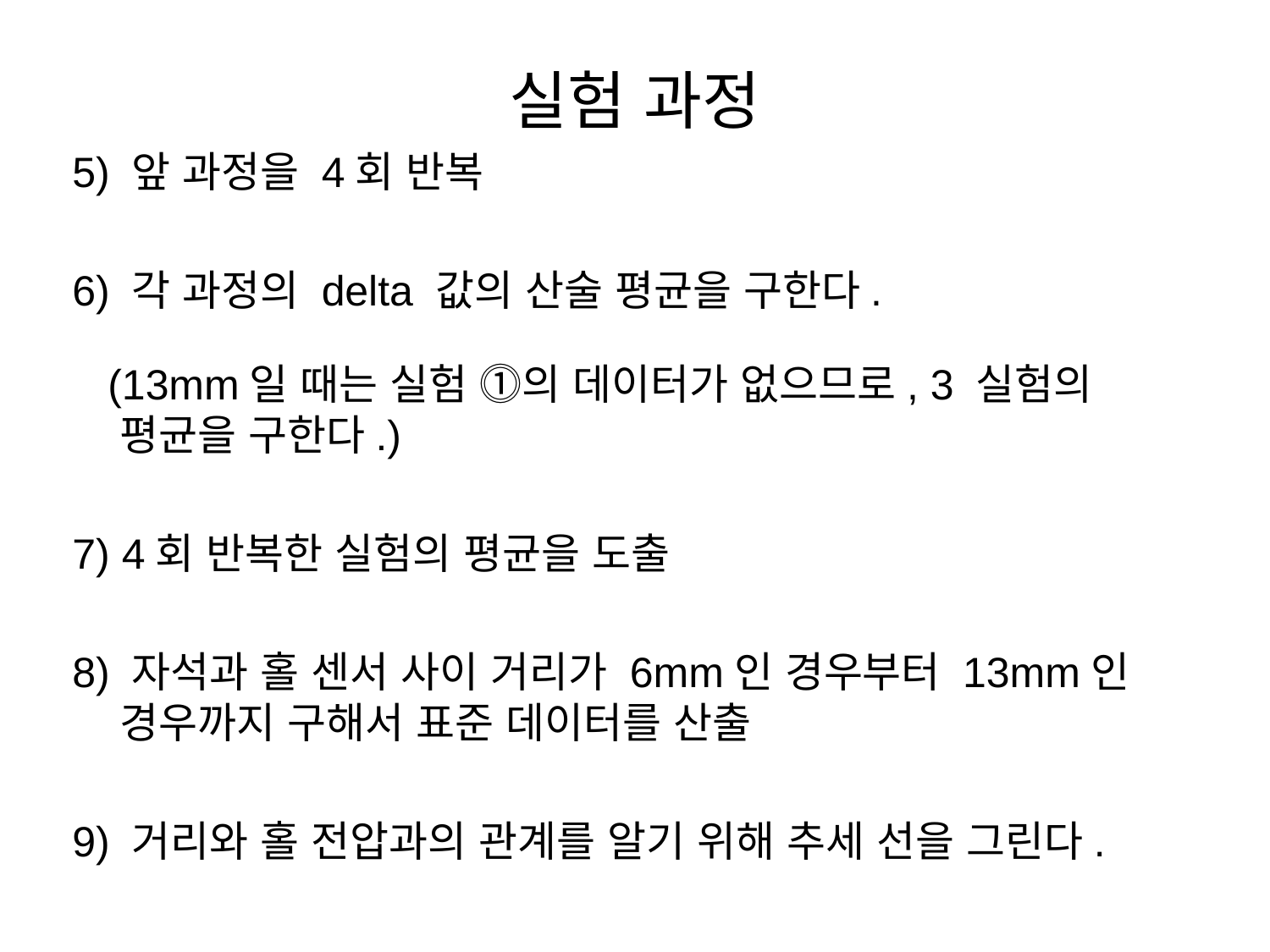

# 실험 과정
5) 앞 과정을 4회 반복

6) 각 과정의 delta 값의 산술 평균을 구한다.

   (13mm일 때는 실험 ⓵의 데이터가 없으므로, 3 실험의 평균을 구한다.)

7) 4회 반복한 실험의 평균을 도출

8) 자석과 홀 센서 사이 거리가 6mm인 경우부터 13mm인 경우까지 구해서 표준 데이터를 산출

9) 거리와 홀 전압과의 관계를 알기 위해 추세 선을 그린다.